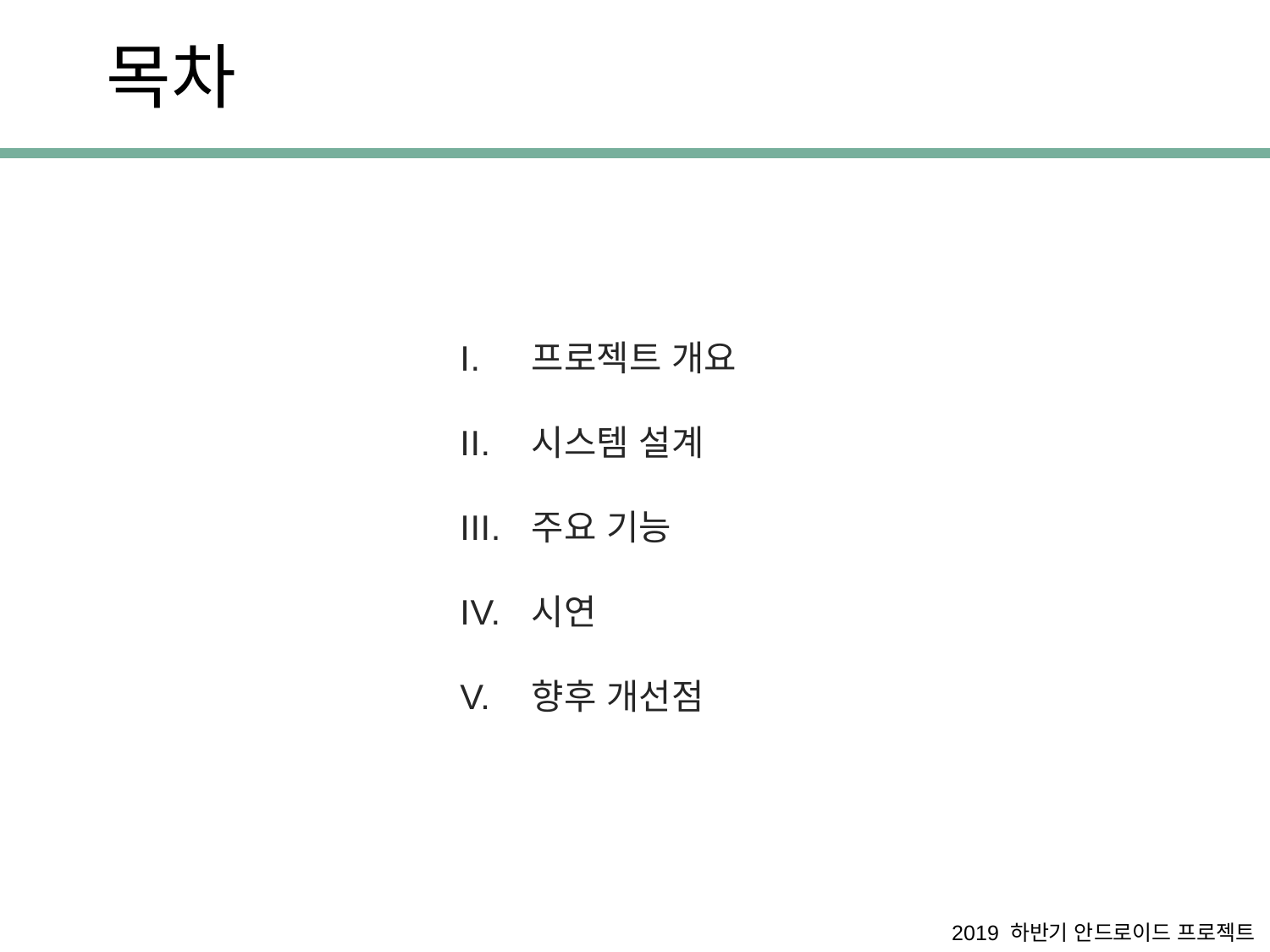

목차

프로젝트 개요
시스템 설계
주요 기능
시연
향후 개선점
2019 하반기 안드로이드 프로젝트